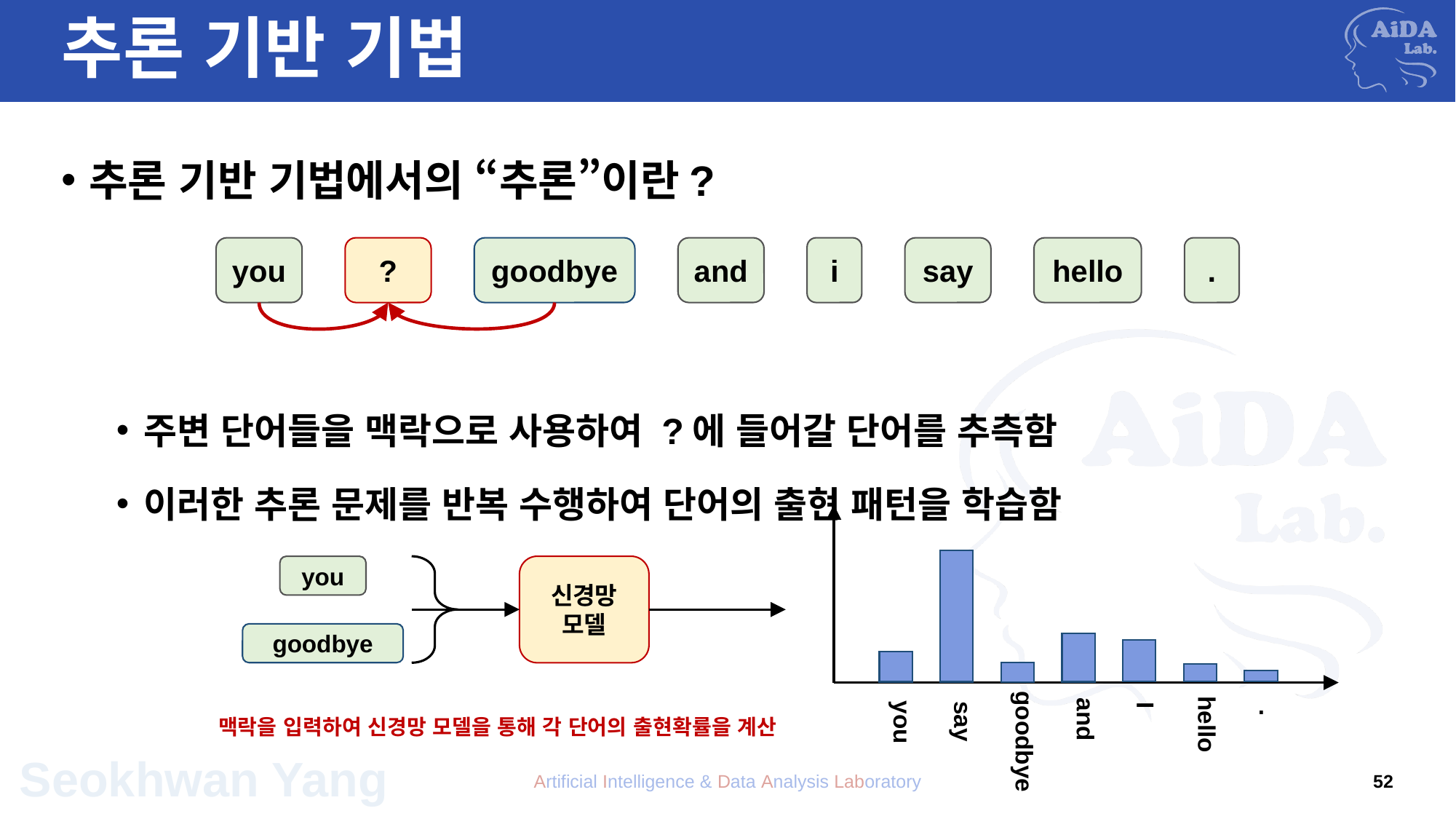

# 추론 기반 기법
추론 기반 기법에서의 “추론”이란?

주변 단어들을 맥락으로 사용하여 ?에 들어갈 단어를 추측함
이러한 추론 문제를 반복 수행하여 단어의 출현 패턴을 학습함

you
?
goodbye
and
i
say
hello
.

.
I
and
say
you
hello
goodbye
you

신경망
모델
goodbye
맥락을 입력하여 신경망 모델을 통해 각 단어의 출현확률을 계산
Artificial Intelligence & Data Analysis Laboratory
52